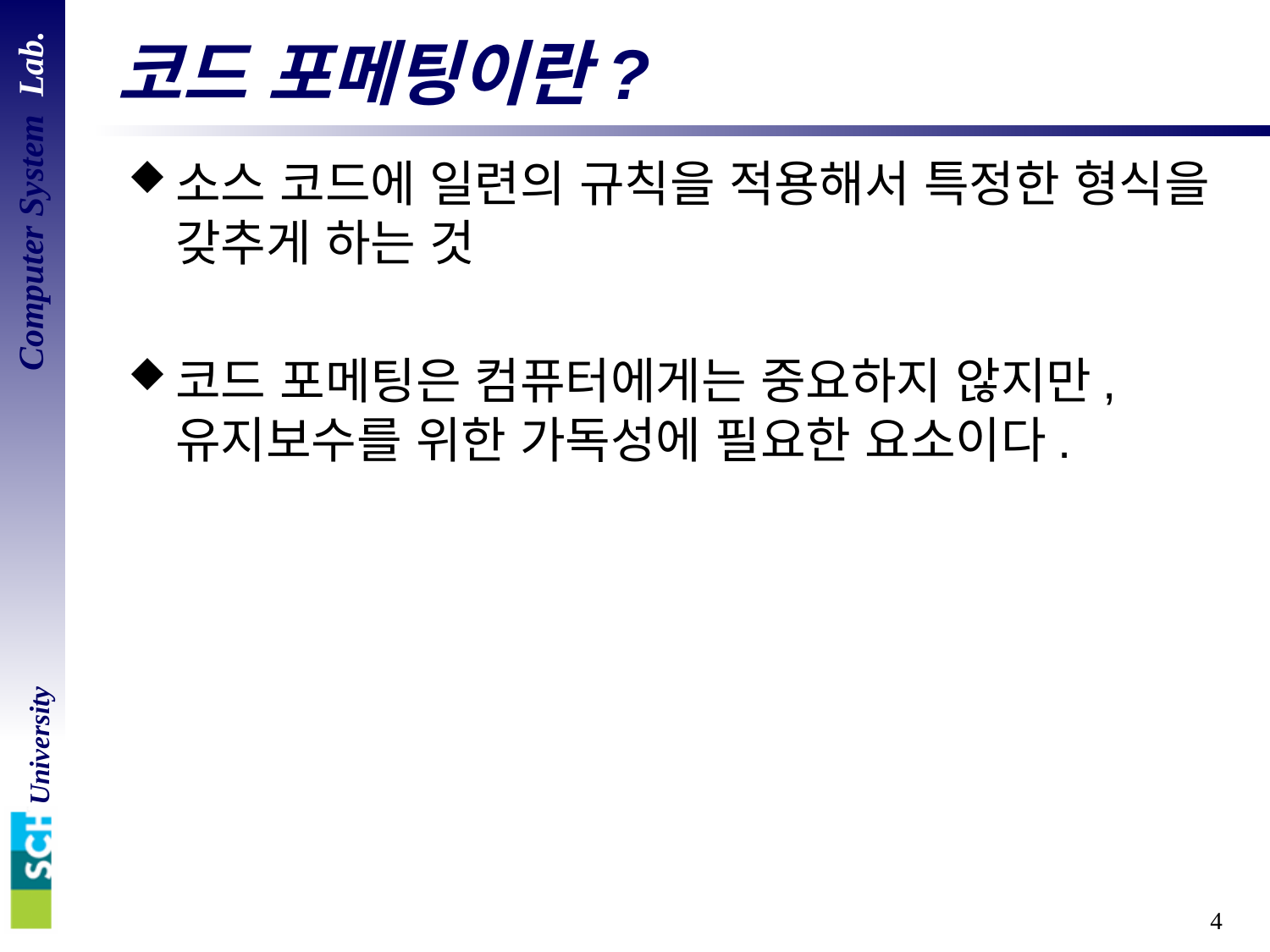

# 코드 포메팅이란?
소스 코드에 일련의 규칙을 적용해서 특정한 형식을 갖추게 하는 것

코드 포메팅은 컴퓨터에게는 중요하지 않지만, 유지보수를 위한 가독성에 필요한 요소이다.